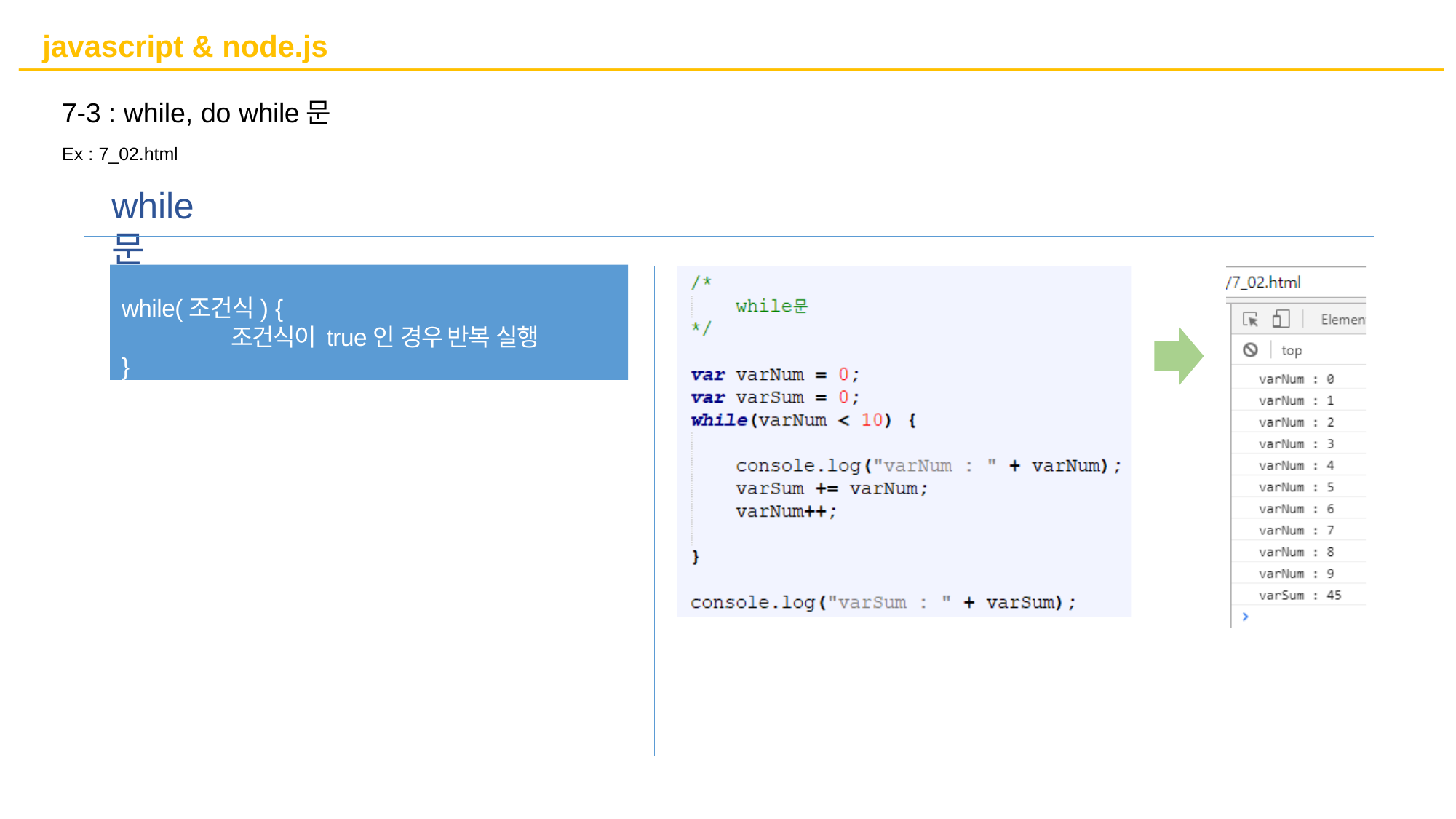

# javascript & node.js

7-3 : while, do while문
Ex : 7_02.html
while문

while(조건식) {
조건식이 true인 경우 반복 실행
}